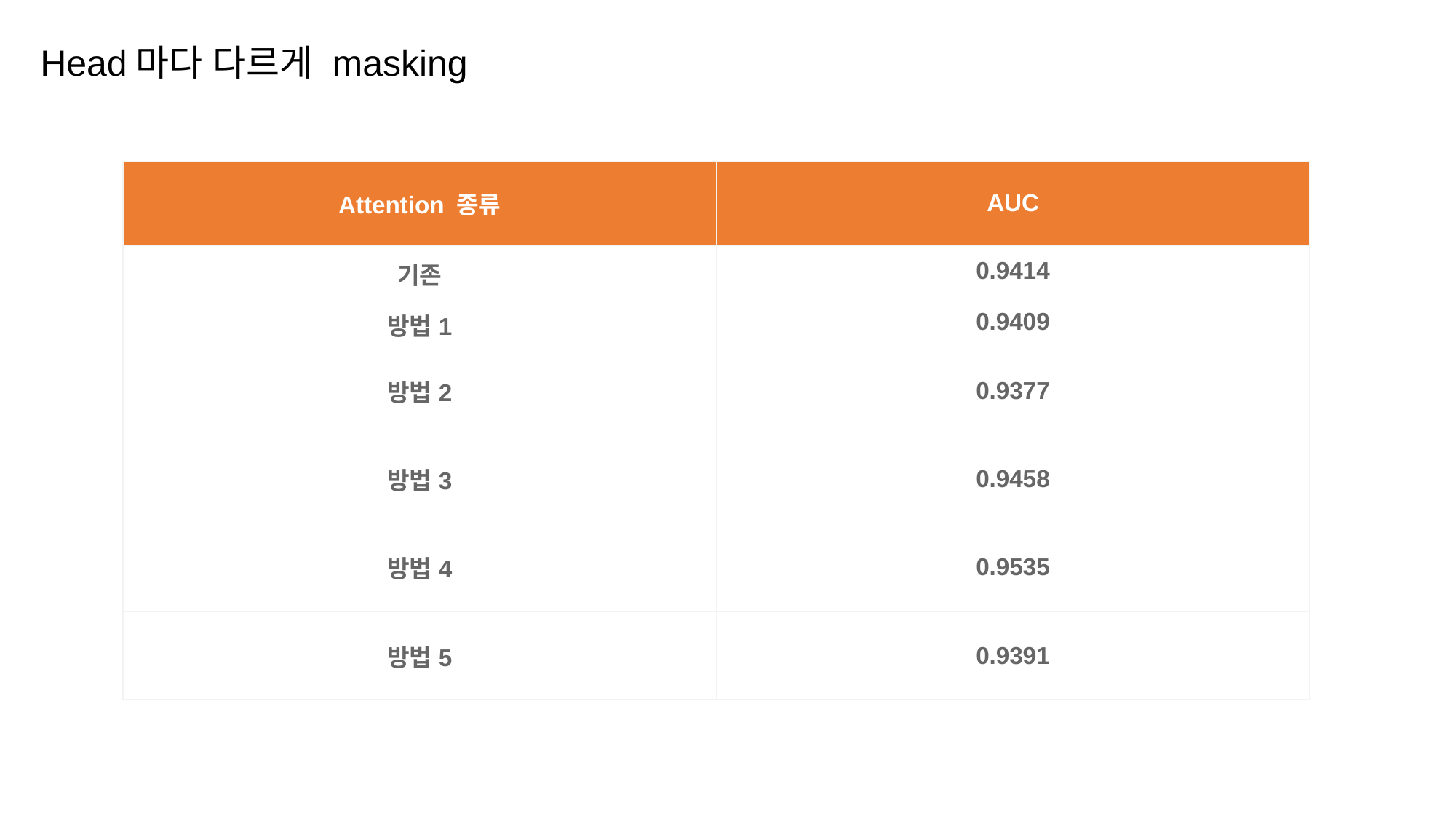

# Head마다 다르게 masking
| Attention 종류 | AUC |
| --- | --- |
| 기존 | 0.9414 |
| 방법1 | 0.9409 |
| 방법2 | 0.9377 |
| 방법3 | 0.9458 |
| 방법4 | 0.9535 |
| 방법5 | 0.9391 |
5